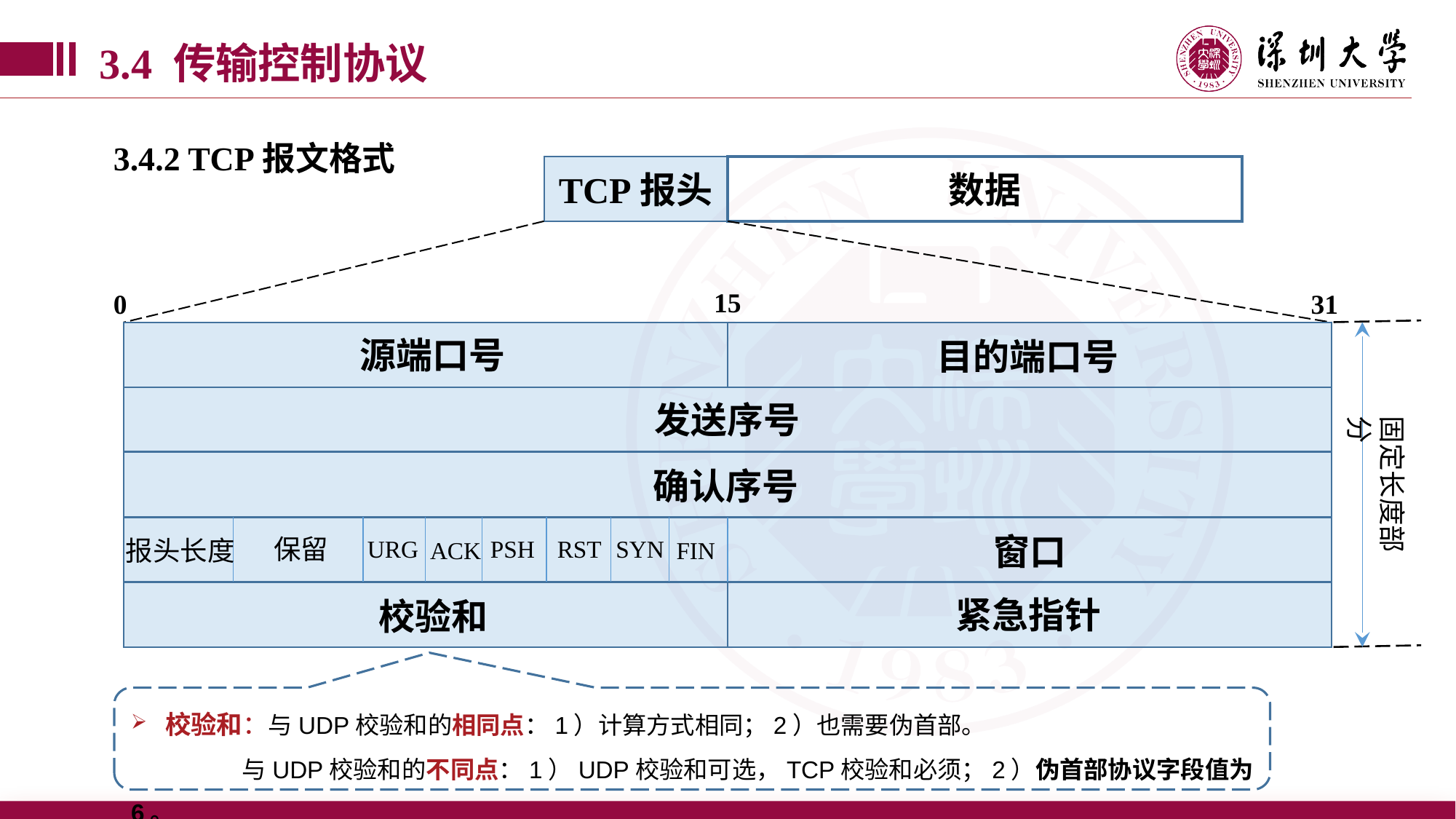

3.4 传输控制协议

3.4.2 TCP报文格式
TCP报头
数据
15
0
31

源端口号
目的端口号

发送序号
固定长度部分

确认序号

窗口
保留
报头长度
URG
PSH
RST
SYN
ACK
FIN

紧急指针
校验和

校验和：与UDP校验和的相同点：1）计算方式相同；2）也需要伪首部。
                   与UDP校验和的不同点：1）UDP校验和可选，TCP校验和必须；2）伪首部协议字段值为6。